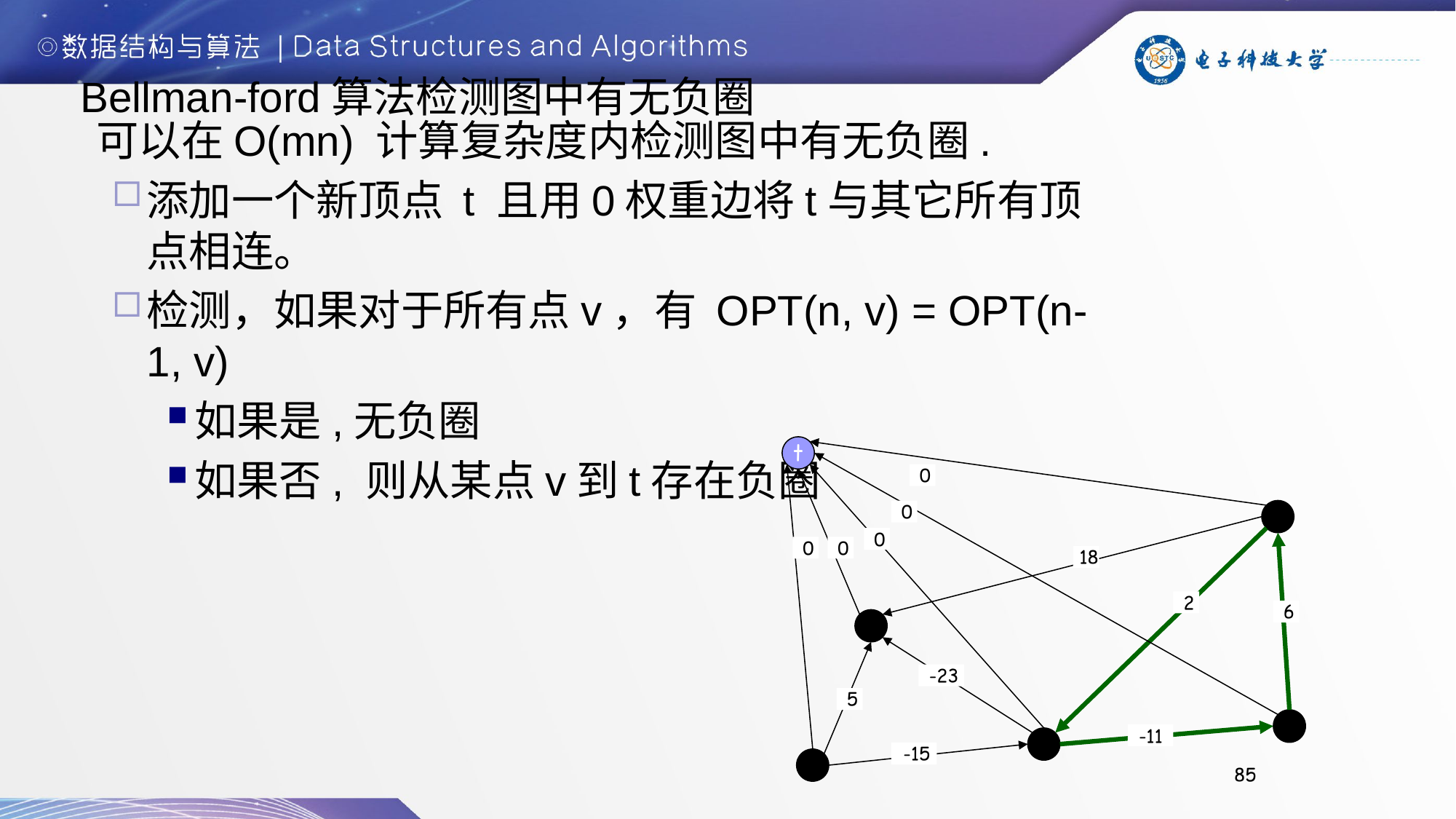

# Bellman-ford算法检测图中有无负圈
   可以在O(mn) 计算复杂度内检测图中有无负圈.
添加一个新顶点 t 且用0权重边将t与其它所有顶点相连。
检测，如果对于所有点v，有 OPT(n, v) = OPT(n-1, v)
如果是,无负圈
如果否, 则从某点v到t存在负圈
t
 0
 0

 0
 0
 0
 18
 2
 6

 -23
 5

  -11
v
85
 -15